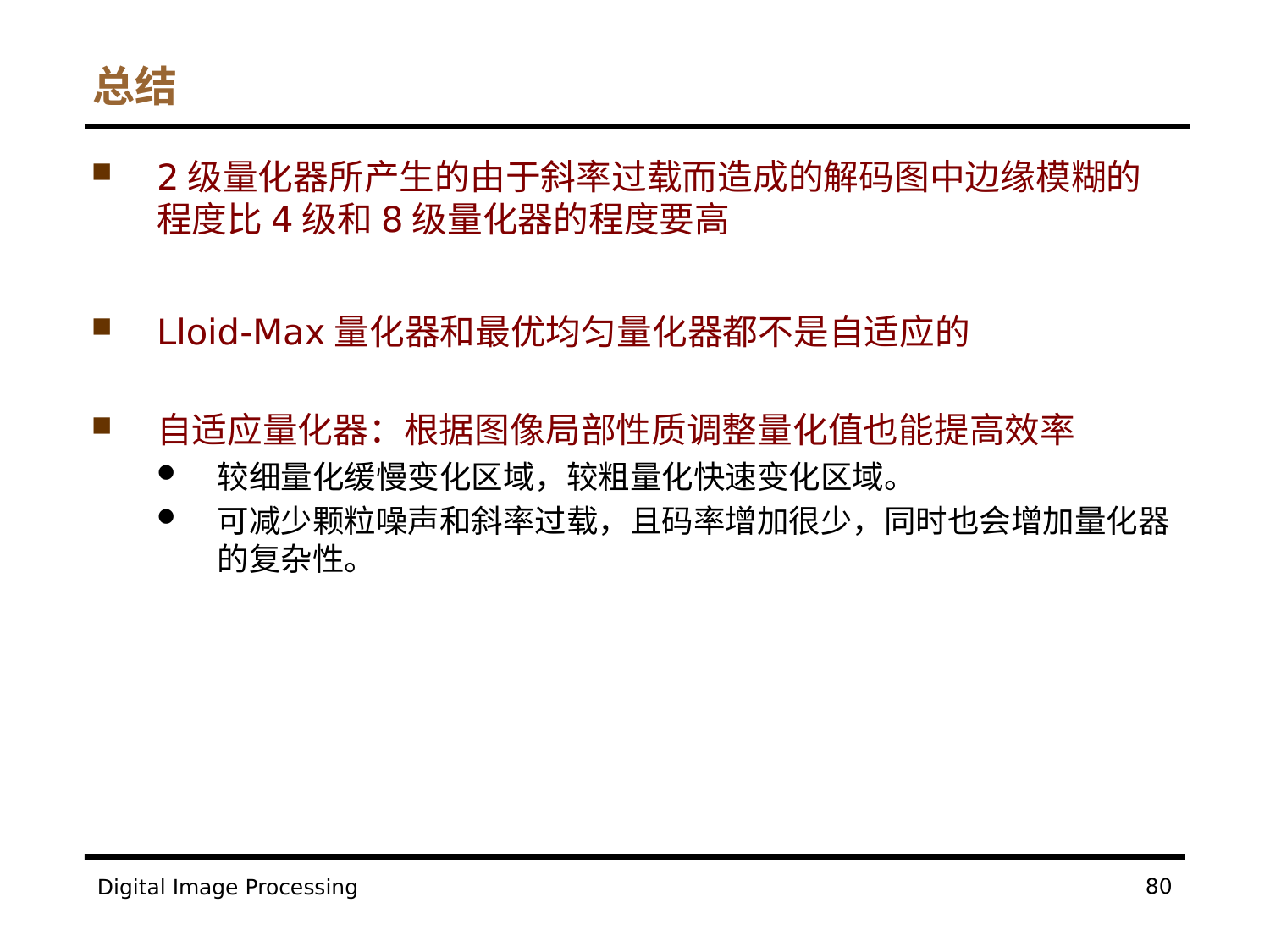

# 总结
2级量化器所产生的由于斜率过载而造成的解码图中边缘模糊的程度比4级和8级量化器的程度要高

Lloid-Max量化器和最优均匀量化器都不是自适应的

自适应量化器：根据图像局部性质调整量化值也能提高效率
较细量化缓慢变化区域，较粗量化快速变化区域。
可减少颗粒噪声和斜率过载，且码率增加很少，同时也会增加量化器的复杂性。

80
Digital Image Processing